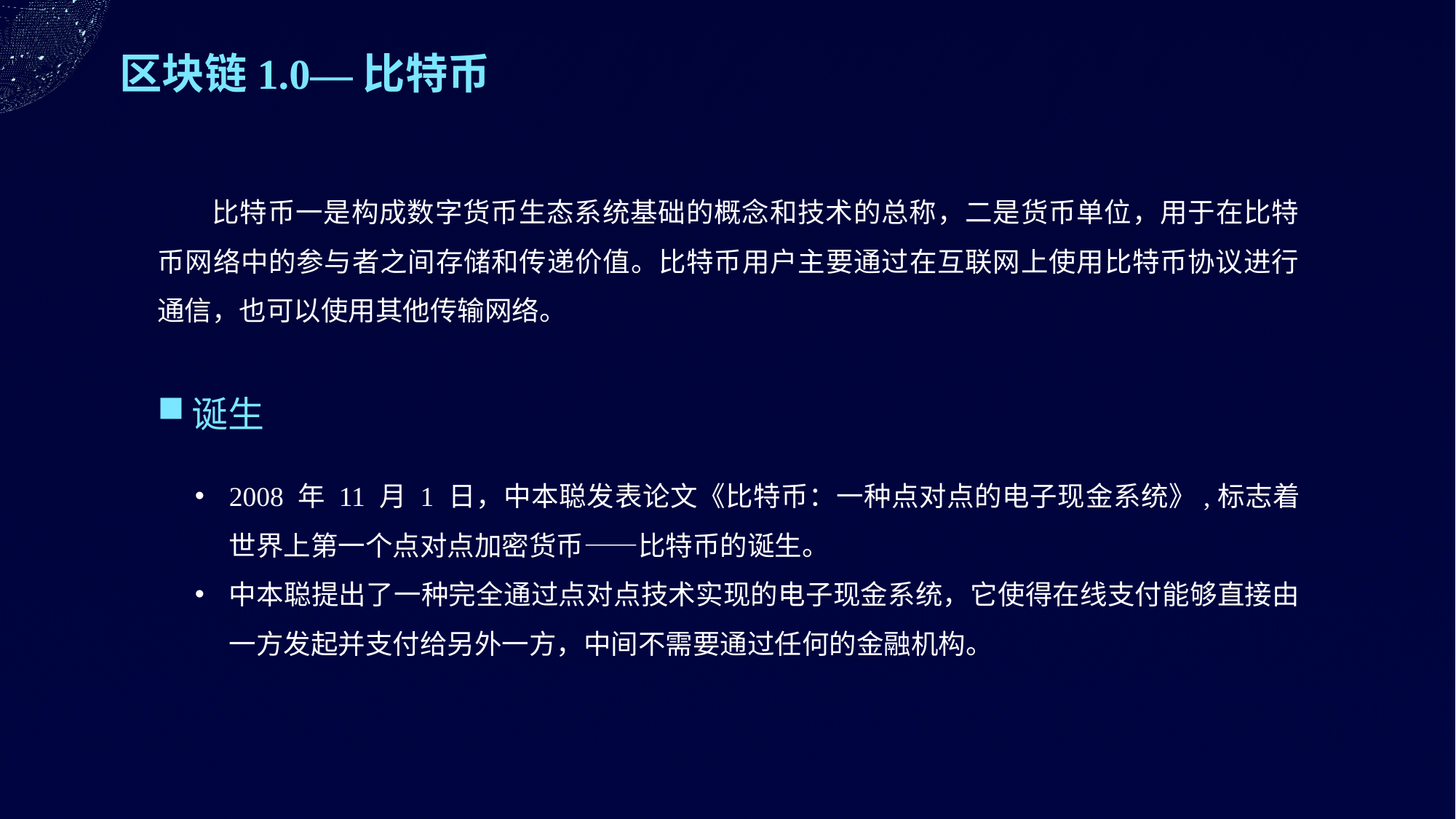

区块链1.0—比特币
比特币一是构成数字货币生态系统基础的概念和技术的总称，二是货币单位，用于在比特币网络中的参与者之间存储和传递价值。比特币用户主要通过在互联网上使用比特币协议进行通信，也可以使用其他传输网络。
诞生
2008 年 11 月 1 日，中本聪发表论文《比特币：一种点对点的电子现金系统》,标志着世界上第一个点对点加密货币——比特币的诞生。
中本聪提出了一种完全通过点对点技术实现的电子现金系统，它使得在线支付能够直接由一方发起并支付给另外一方，中间不需要通过任何的金融机构。